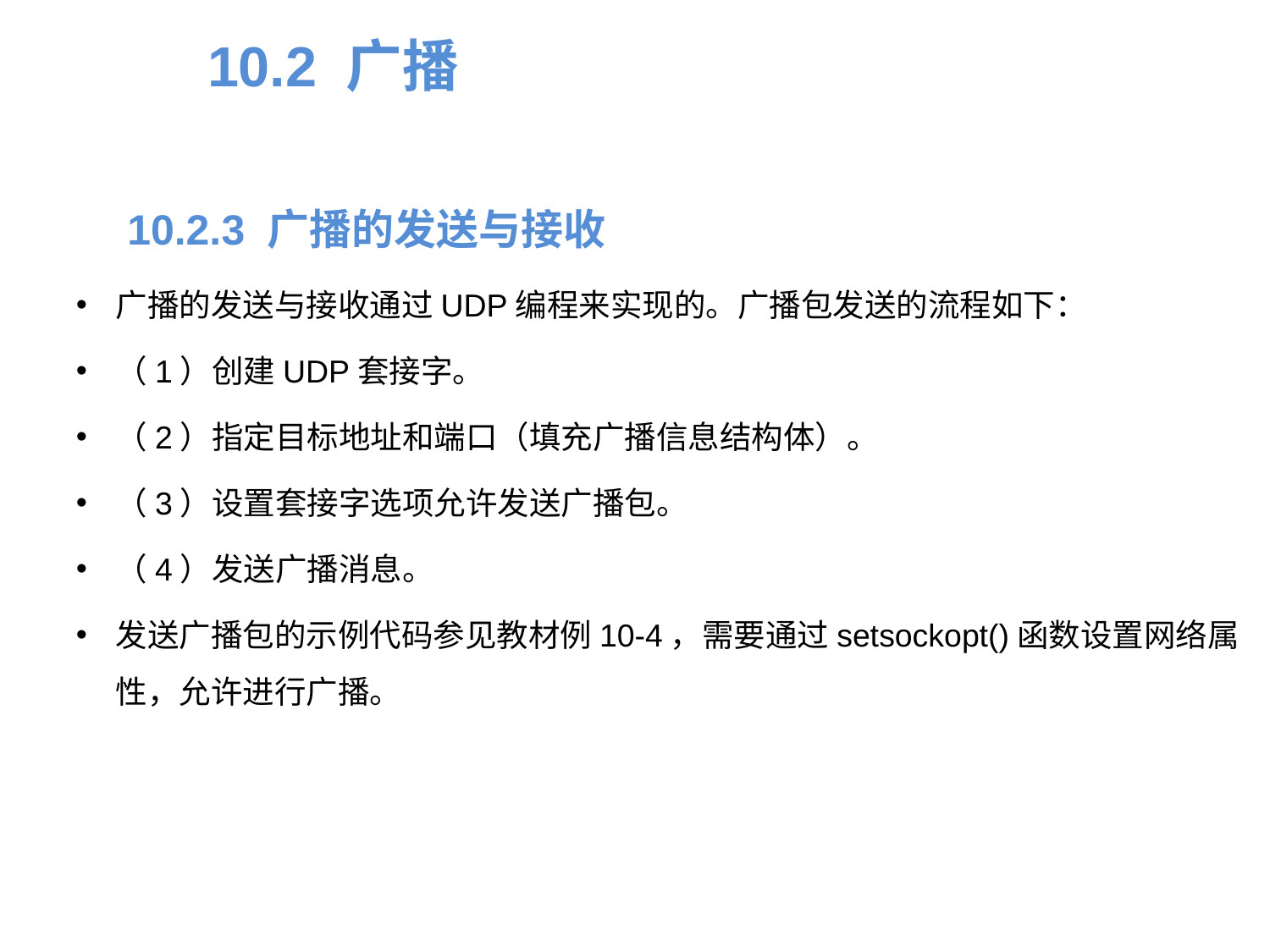

10.2 广播
10.2.3 广播的发送与接收
广播的发送与接收通过UDP编程来实现的。广播包发送的流程如下：
（1）创建UDP套接字。
（2）指定目标地址和端口（填充广播信息结构体）。
（3）设置套接字选项允许发送广播包。
（4）发送广播消息。
发送广播包的示例代码参见教材例10-4，需要通过setsockopt()函数设置网络属性，允许进行广播。